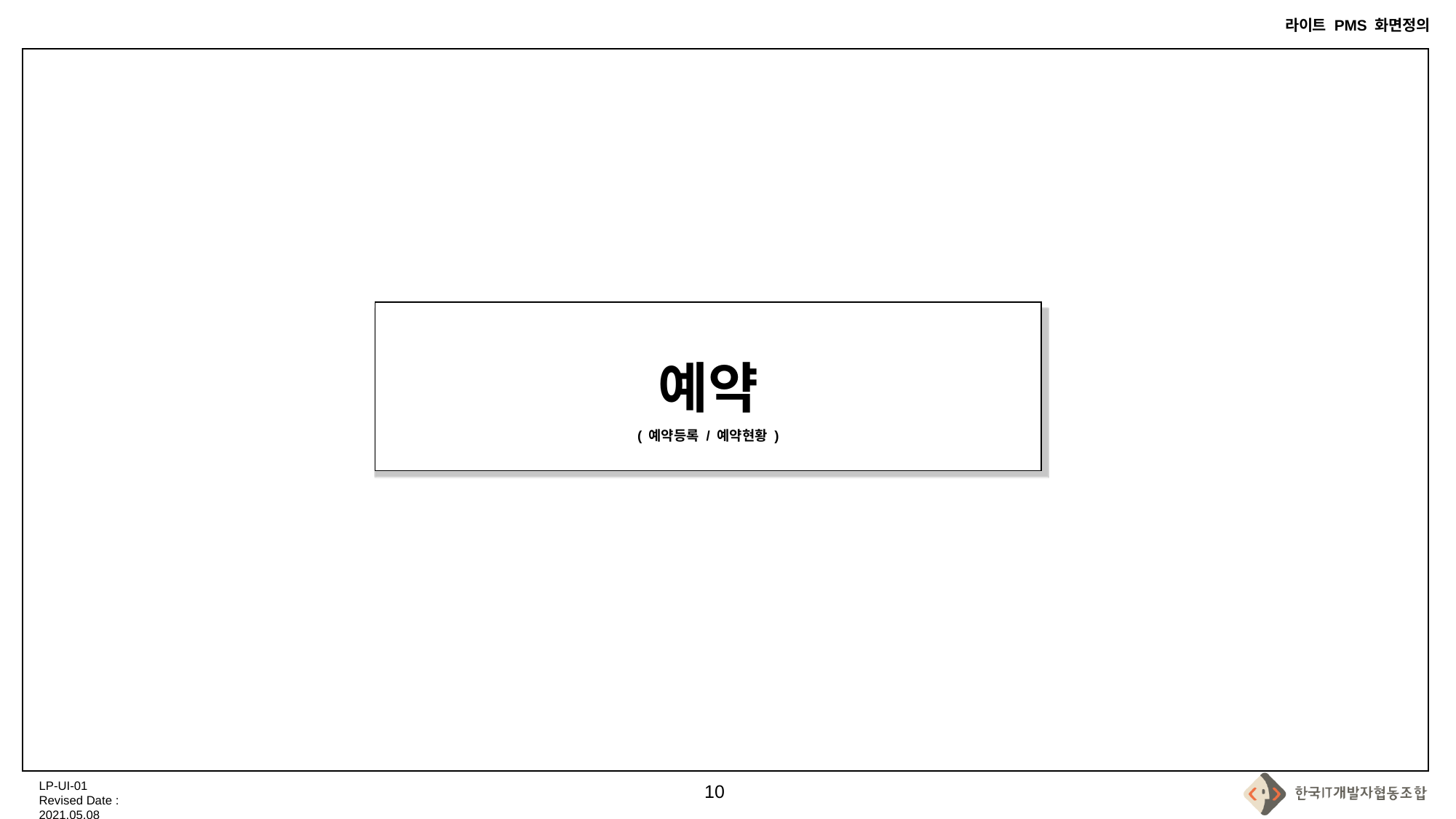

예약
( 예약등록 / 예약현황 )
10